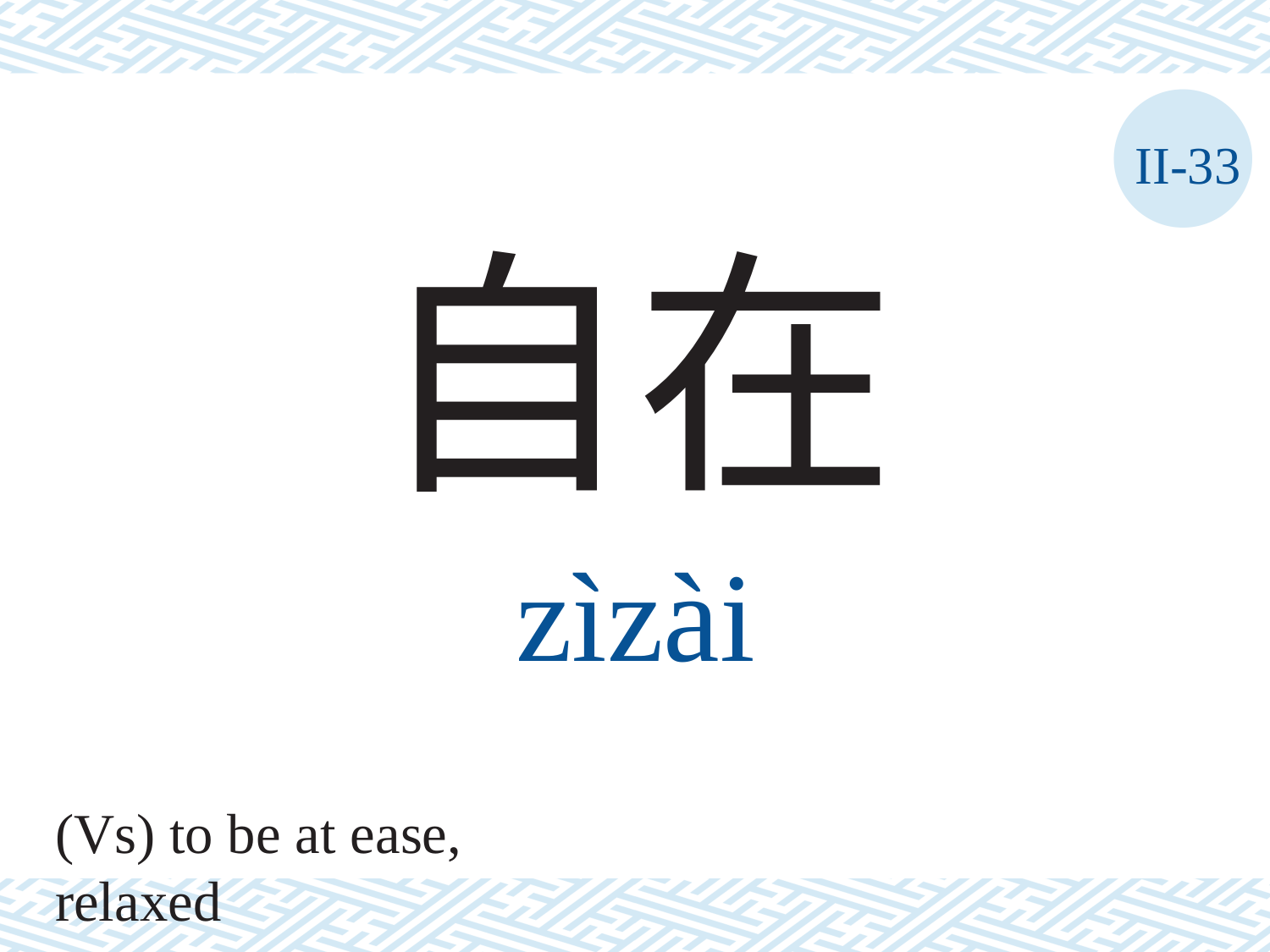

II-33
自在
zìzài
(Vs) to be at ease, relaxed